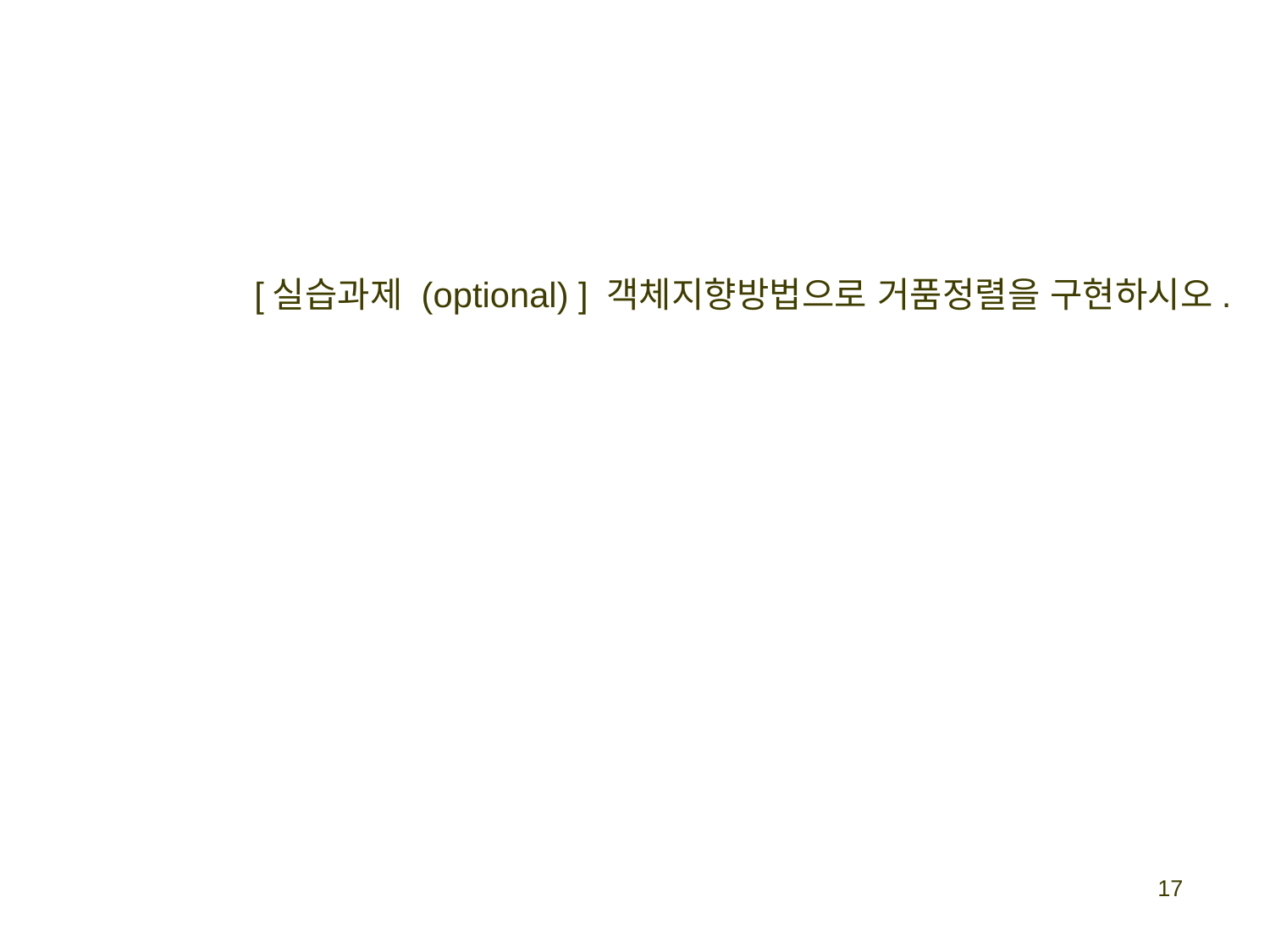

#
[실습과제 (optional) ] 객체지향방법으로 거품정렬을 구현하시오.
17